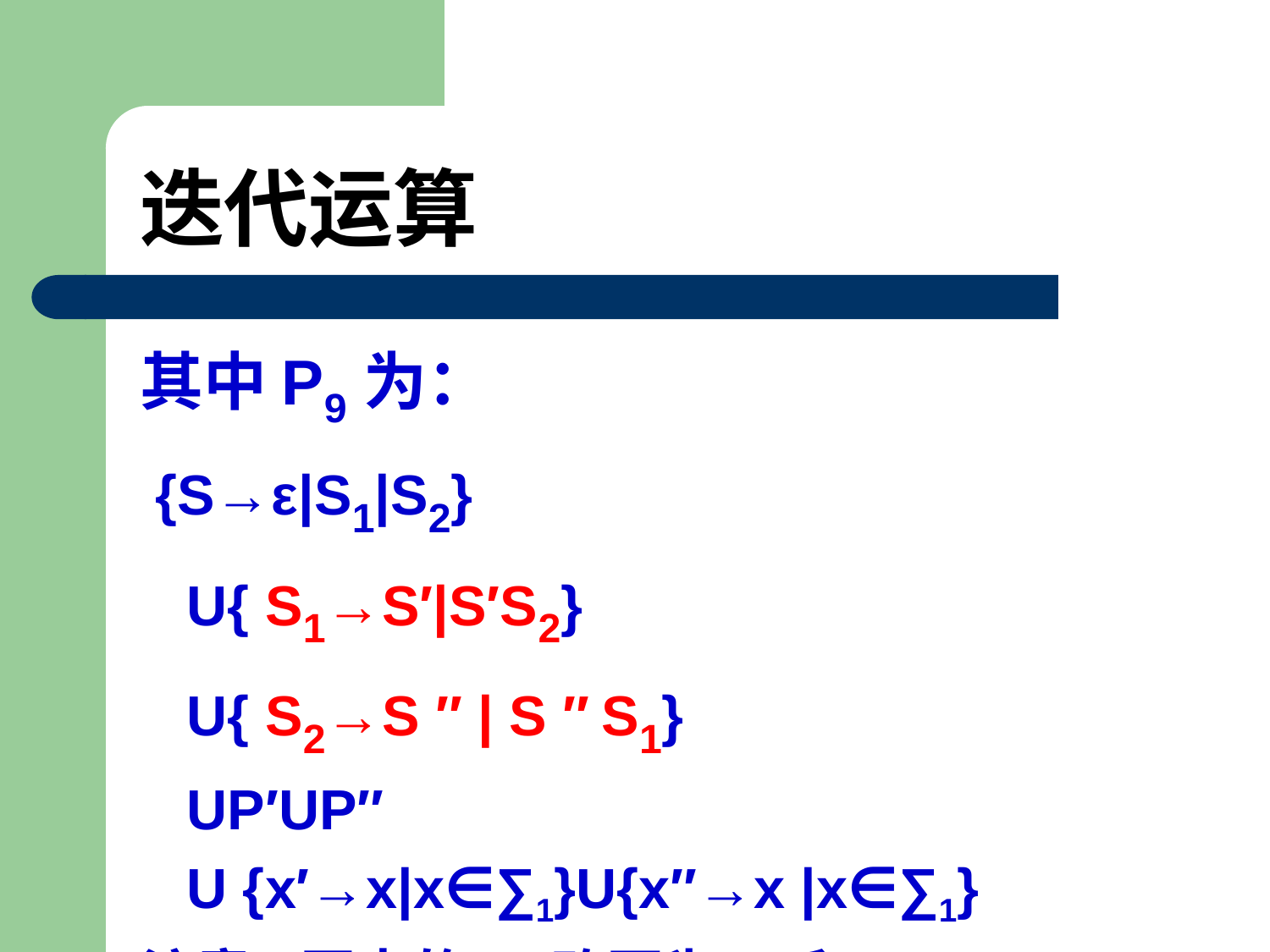

# 迭代运算
其中P9为：
 {S→ε|S1|S2}
   U{ S1→S′|S′S2}
   U{ S2→S ″ | S ″ S1}
   UP′UP″
   U {x′→x|x∈∑1}U{x″→x |x∈∑1}
注意:原来的S1改写为S′和 S ″